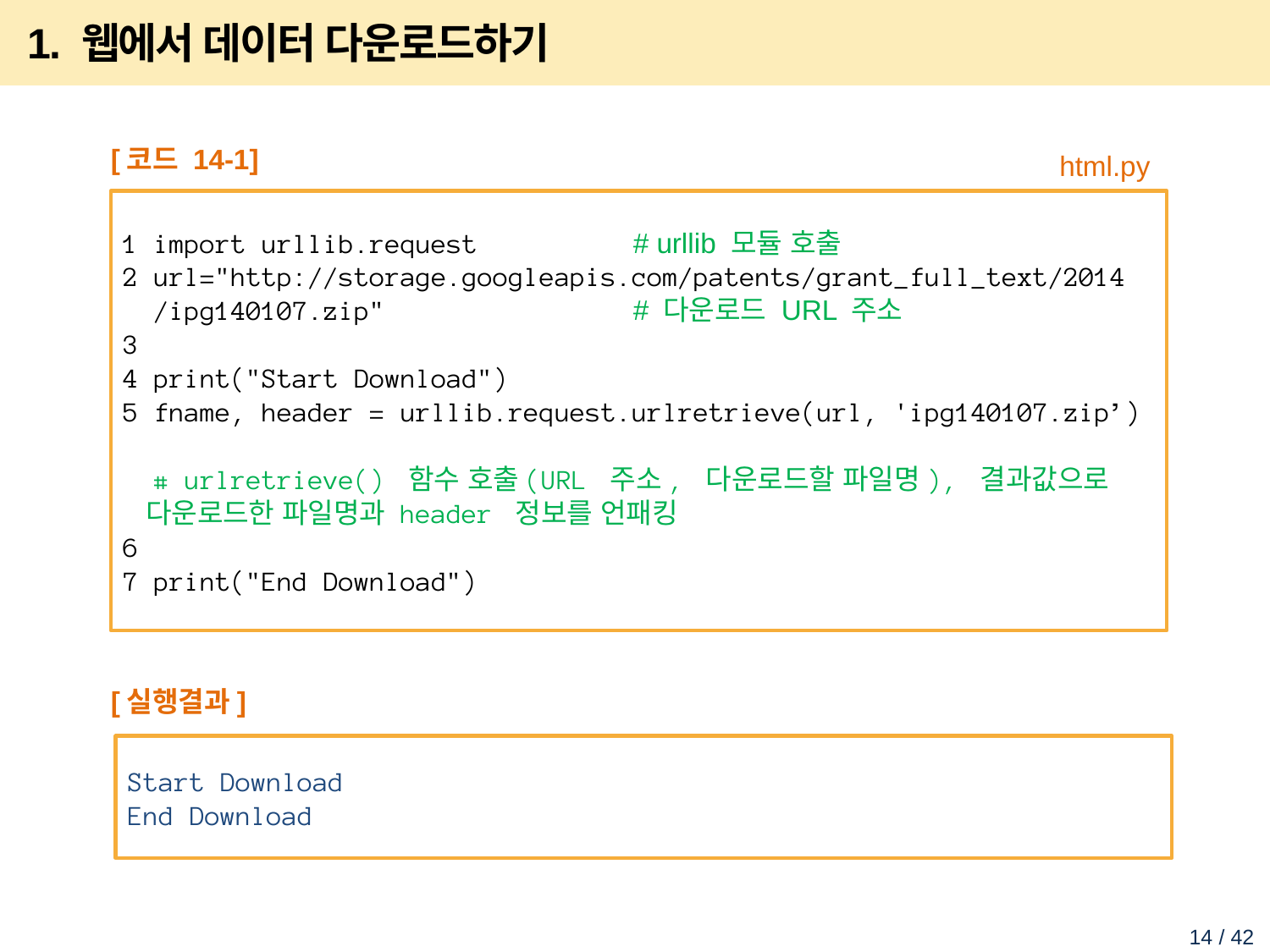

# 1. 웹에서 데이터 다운로드하기
[코드 14-1]
1 import urllib.request          # urllib 모듈 호출
2 url="http://storage.googleapis.com/patents/grant_full_text/2014
  /ipg140107.zip"                # 다운로드 URL 주소
3
4 print("Start Download")
5 fname, header = urllib.request.urlretrieve(url, 'ipg140107.zip’)
  # urlretrieve() 함수 호출(URL 주소, 다운로드할 파일명), 결과값으로
  다운로드한 파일명과 header 정보를 언패킹
6
7 print("End Download")
 html.py
[실행결과]
Start Download
End Download